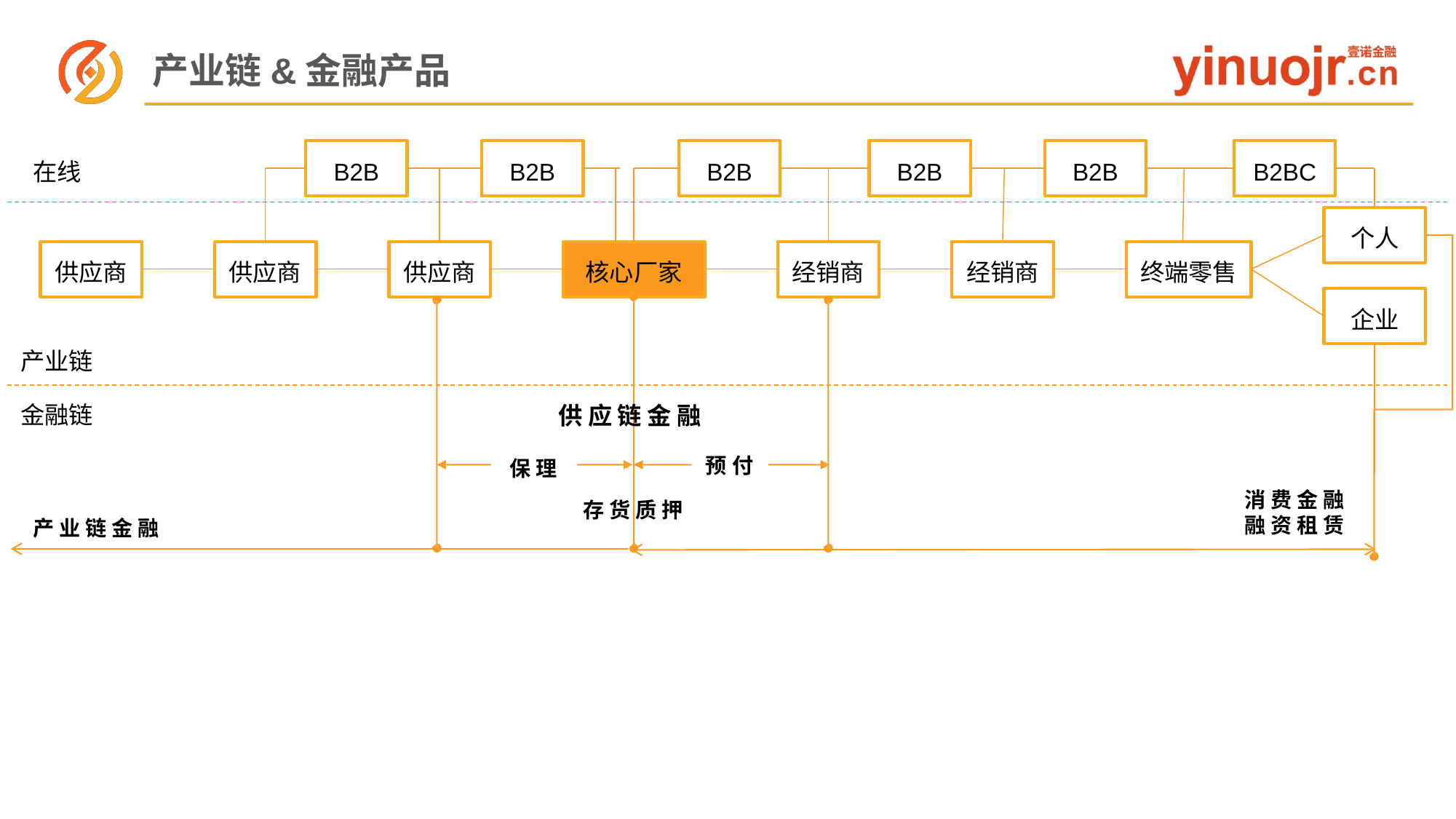

# 产业链&金融产品

B2B
B2B
B2B
B2B
B2B
B2BC
在线

个人

供应商
供应商
供应商
核心厂家
经销商
经销商
终端零售

企业

产业链

金融链
供 应 链 金 融

预 付
保 理

消 费 金 融 融 资 租 赁
存 货 质 押
产 业 链 金 融